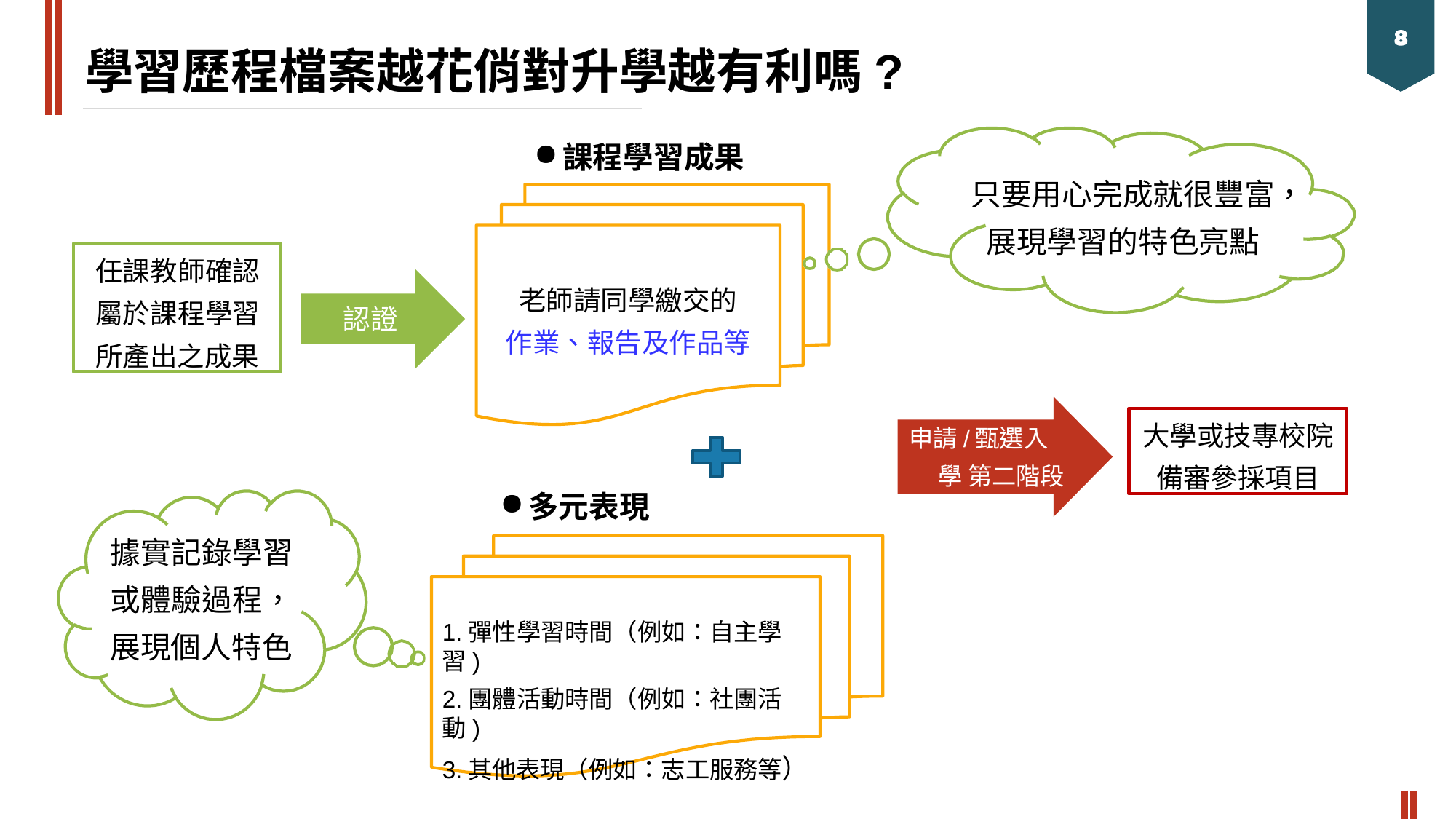

8
# 學習歷程檔案越花俏對升學越有利嗎?

課程學習成果

只要用心完成就很豐富，
展現學習的特色亮點

任課教師確認 屬於課程學習 所產出之成果

老師請同學繳交的 作業、報告及作品等

認證

大學或技專校院
備審參採項目
申請/甄選入學 第二階段

多元表現

據實記錄學習 或體驗過程， 展現個人特色

1.彈性學習時間（例如：自主學習)
2.團體活動時間（例如：社團活動)
3.其他表現（例如：志工服務等）